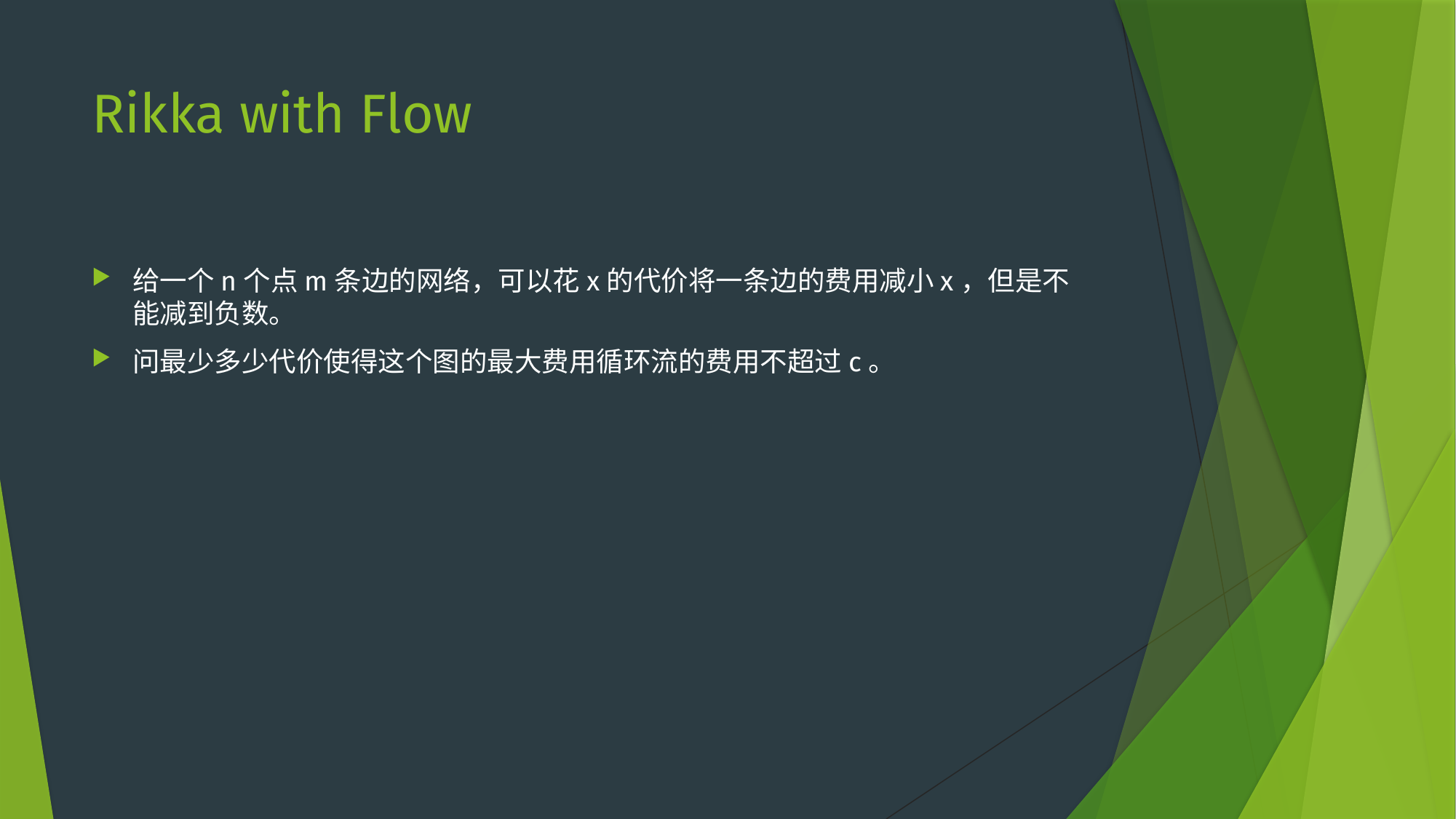

# Rikka with Flow
给一个n个点m条边的网络，可以花x的代价将一条边的费用减小x，但是不能减到负数。
问最少多少代价使得这个图的最大费用循环流的费用不超过c。